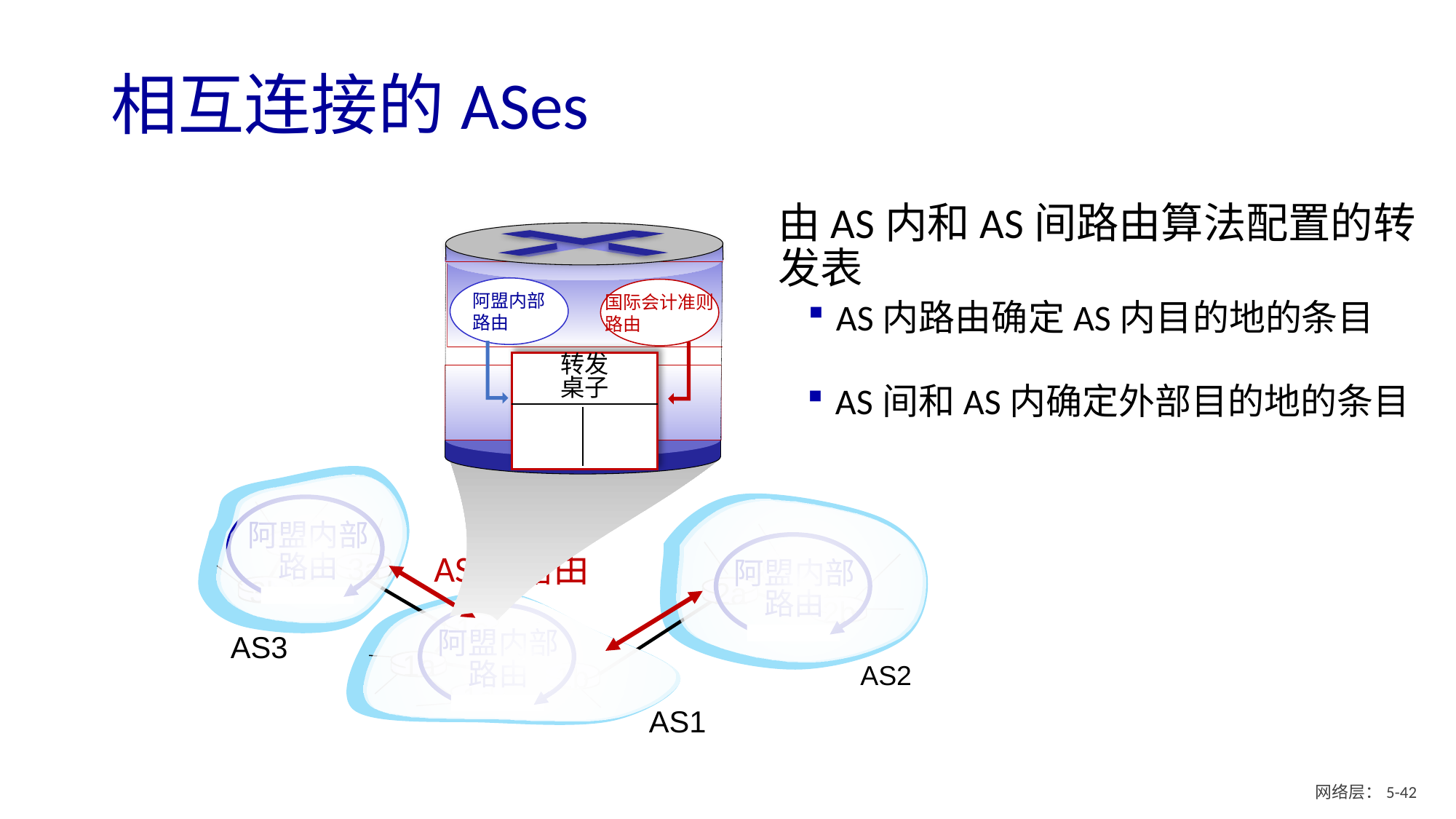

# 相互连接的ASes
由AS内和AS间路由算法配置的转发表

转发
桌子

阿盟内部
路由

国际会计准则
路由

AS内路由确定AS内目的地的条目
AS间和AS内确定外部目的地的条目

阿盟内部
路由

阿盟内部
路由

阿盟内部
路由

AS间路由

3c

3a
2c

3b
2a

2b

1c

AS3

1a

AS2
1b

1d

AS1

网络层：5-42